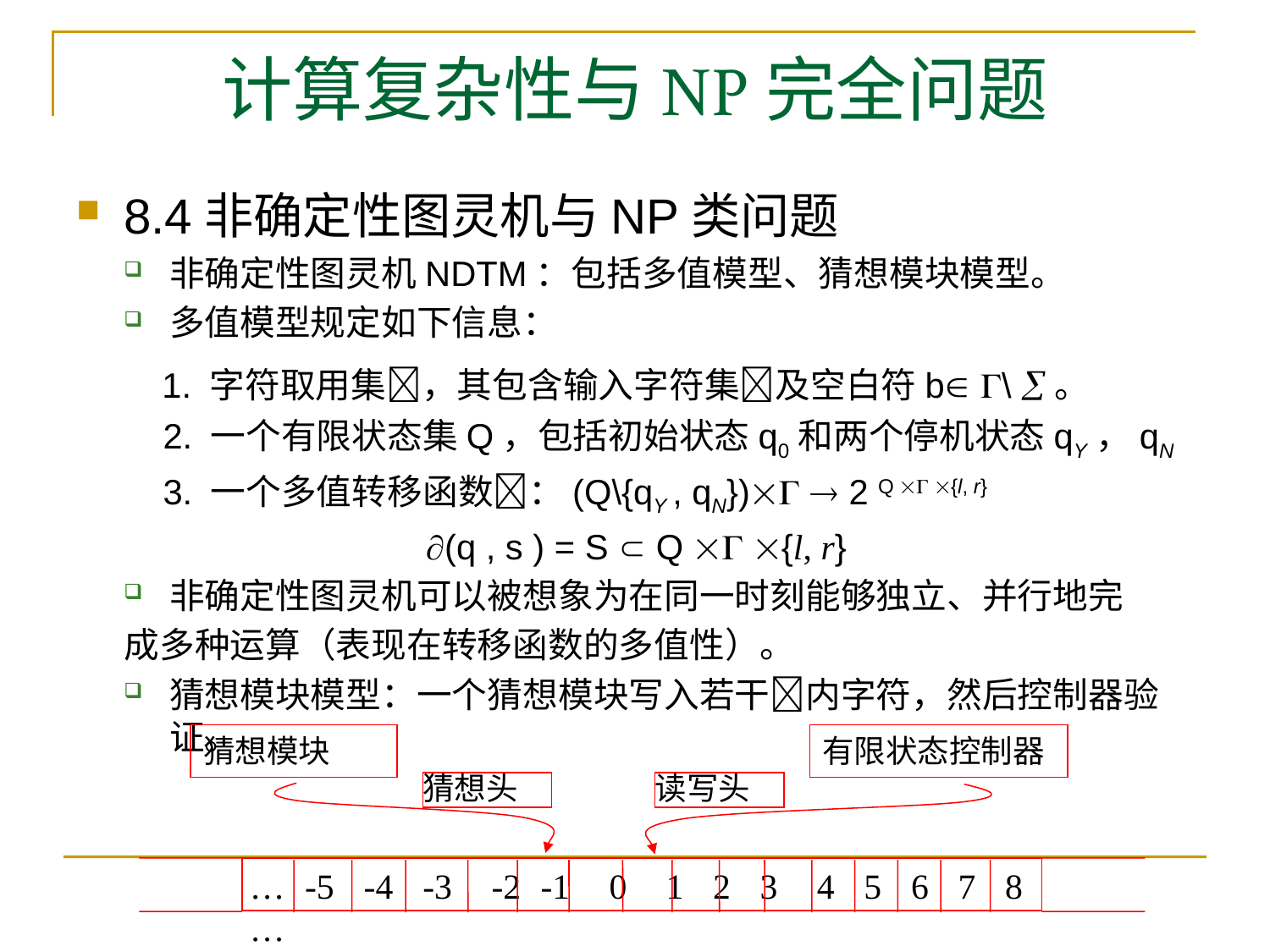

# 计算复杂性与NP完全问题
8.4非确定性图灵机与NP类问题
非确定性图灵机NDTM：包括多值模型、猜想模块模型。
多值模型规定如下信息：
   1. 字符取用集Γ，其包含输入字符集∑及空白符b∈ Γ\ ∑。
    2. 一个有限状态集Q，包括初始状态q0和两个停机状态qY，qN
    3. 一个多值转移函数∂：(Q\{qY , qN})×Γ → 2 Q ×Γ ×{l, r}
                               ∂(q , s ) = S ⊂ Q ×Γ ×{l, r}
非确定性图灵机可以被想象为在同一时刻能够独立、并行地完
成多种运算（表现在转移函数的多值性）。
猜想模块模型：一个猜想模块写入若干Γ内字符，然后控制器验证。

猜想模块
有限状态控制器

…  -5   -4   -3    -2  -1    0    1   2   3    4   5   6   7   8  …

猜想头
读写头